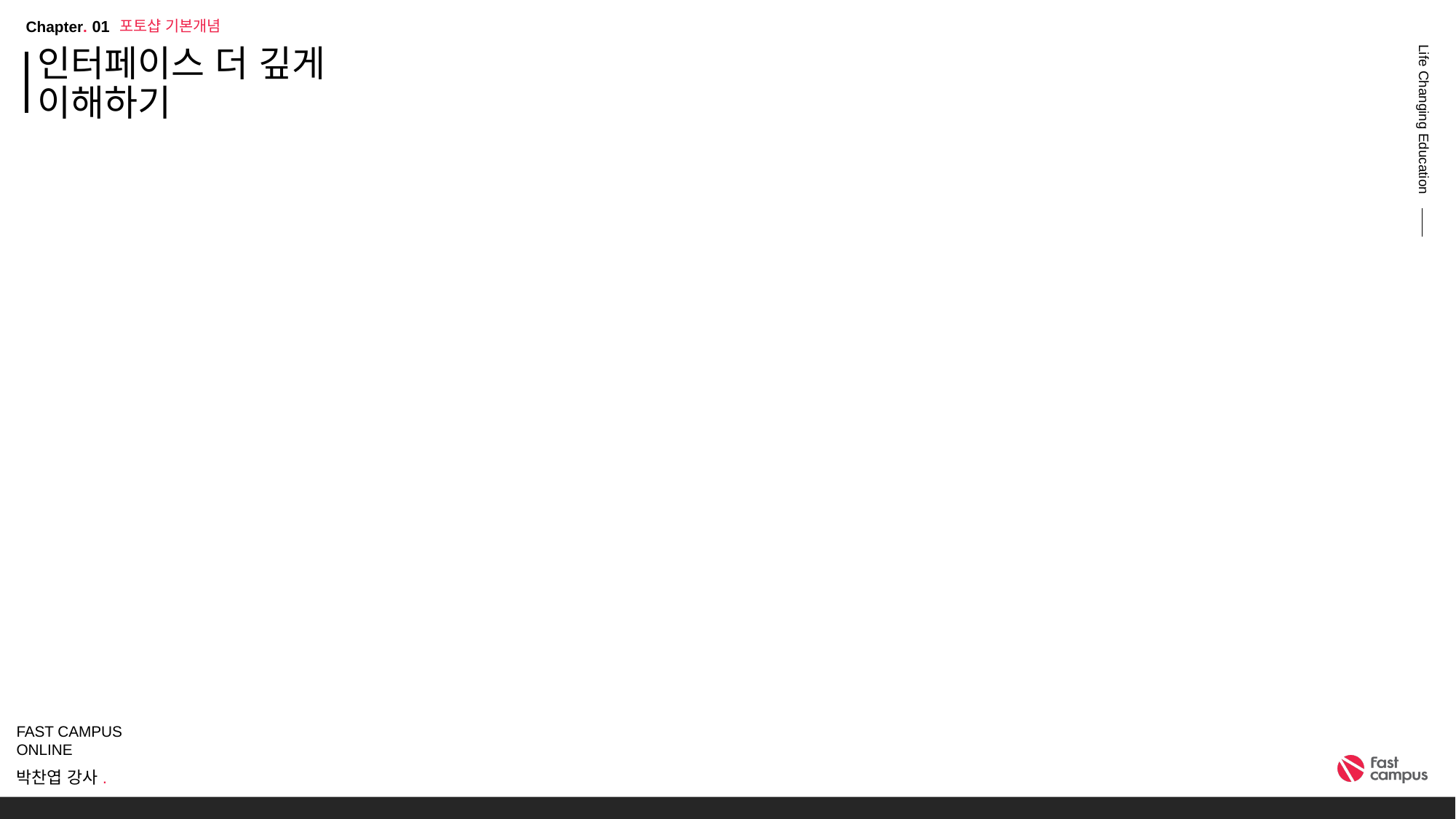

포토샵 기본개념
01
# 인터페이스 더 깊게 이해하기